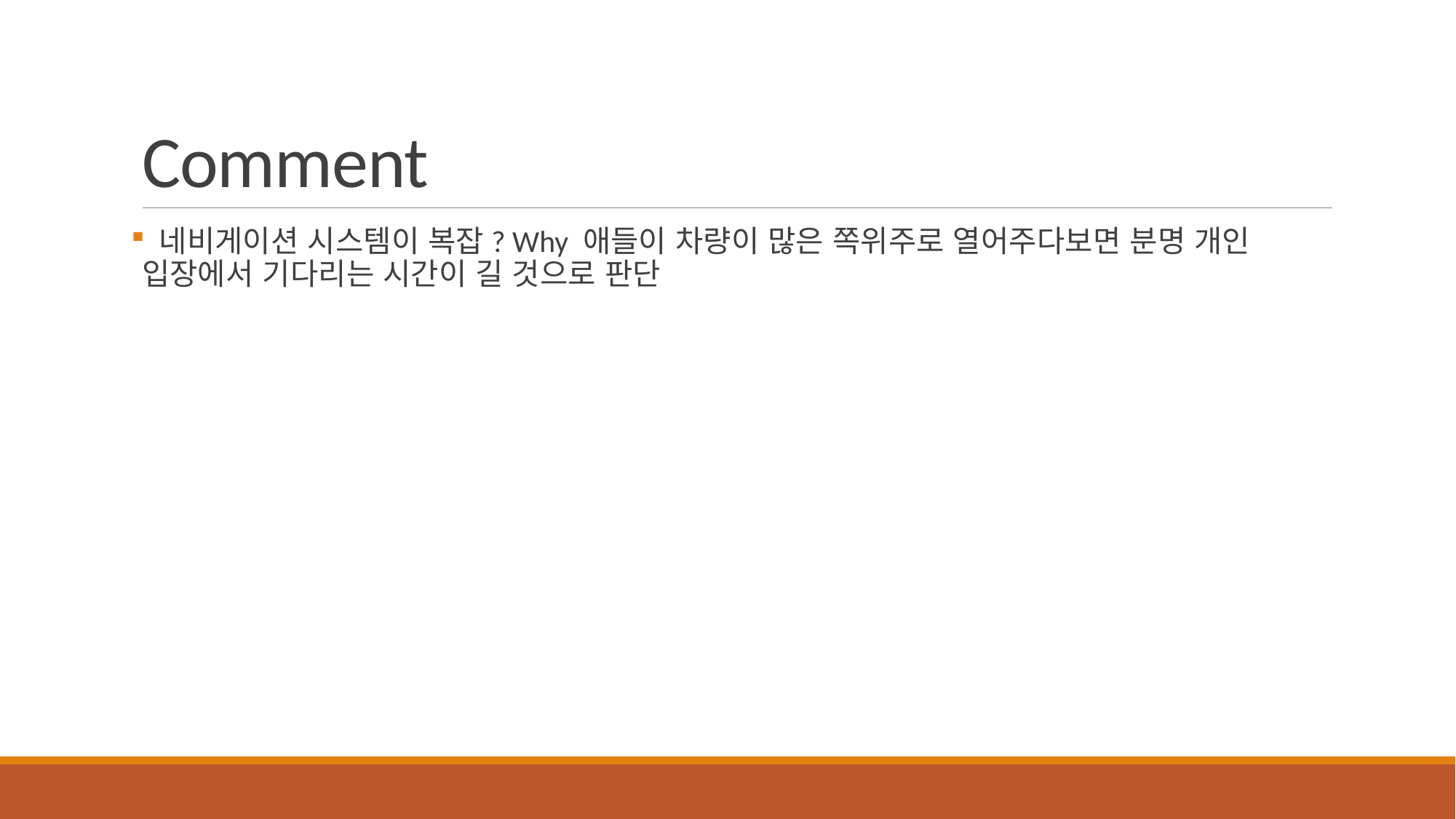

# Comment
 네비게이션 시스템이 복잡? Why 애들이 차량이 많은 쪽위주로 열어주다보면 분명 개인 입장에서 기다리는 시간이 길 것으로 판단